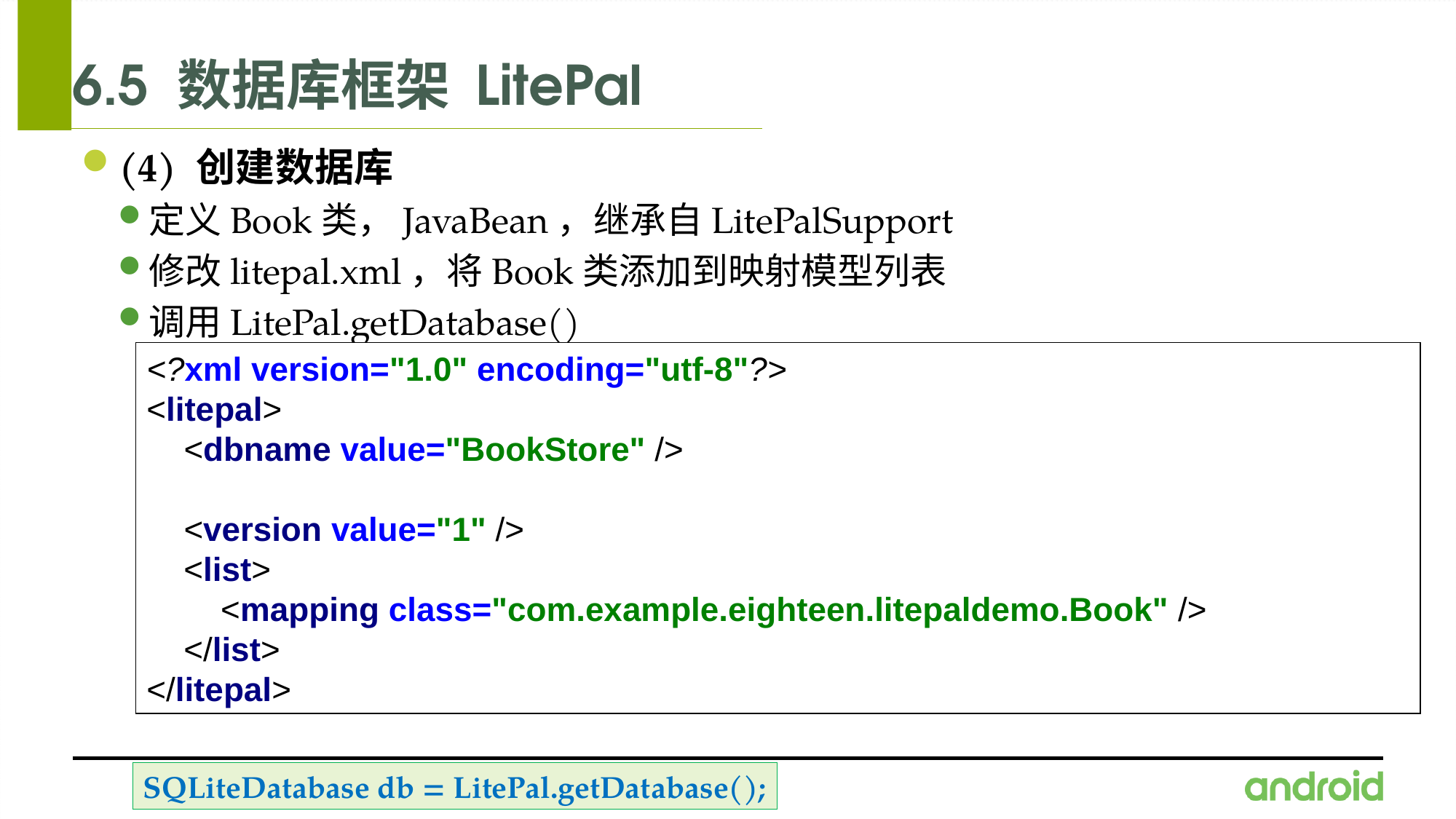

# 6.5 数据库框架 LitePal
(4) 创建数据库
定义Book类，JavaBean，继承自LitePalSupport
修改litepal.xml，将Book类添加到映射模型列表
调用LitePal.getDatabase()
<?xml version="1.0" encoding="utf-8"?>
<litepal>
    <dbname value="BookStore" />
    <version value="1" />
    <list>
        <mapping class="com.example.eighteen.litepaldemo.Book" />
    </list>
</litepal>
SQLiteDatabase db = LitePal.getDatabase();